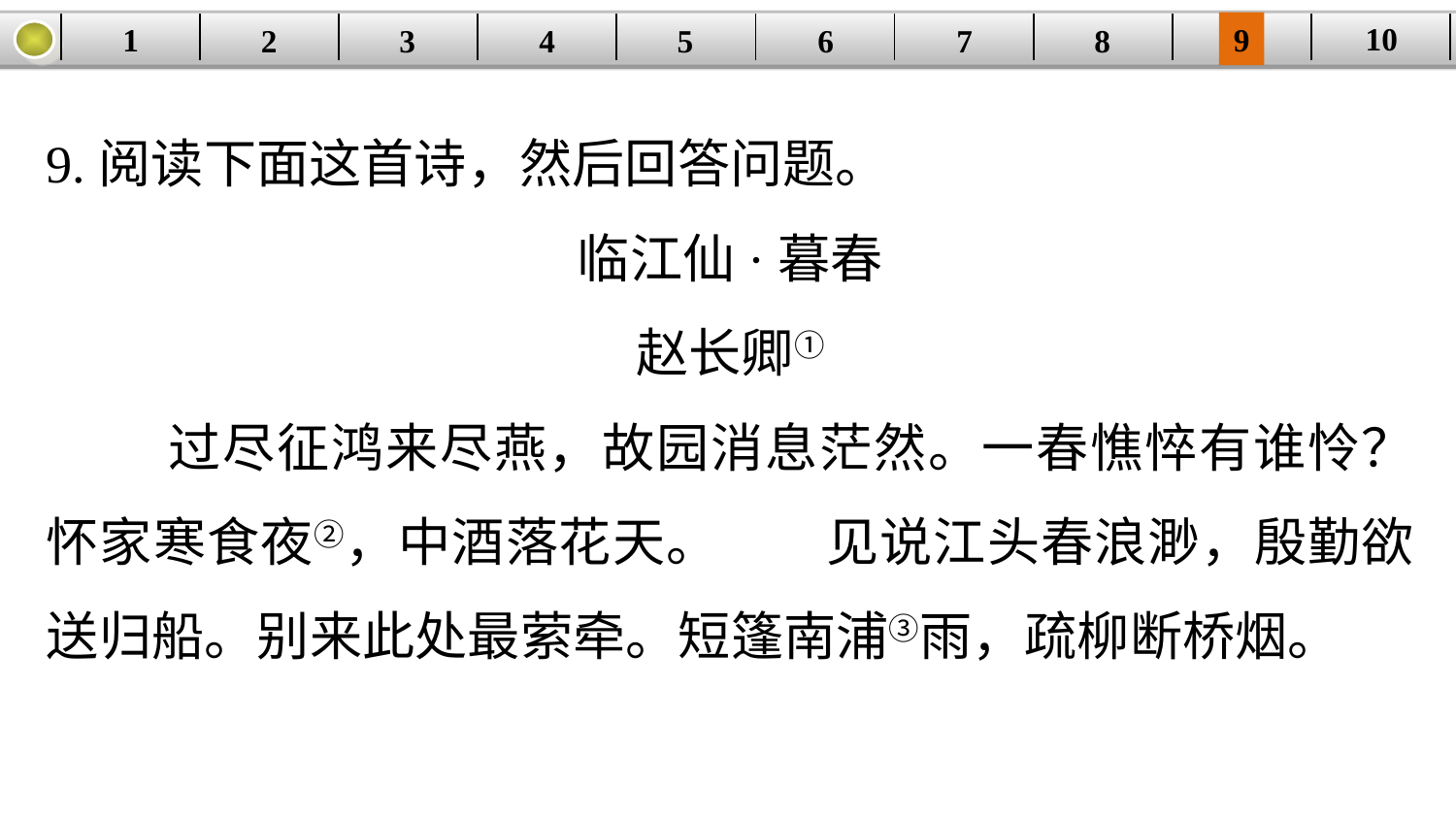

10

9
1
3
4
5
6
8
2
|  |  |  |  |  |  |  |  |  |  |
| --- | --- | --- | --- | --- | --- | --- | --- | --- | --- |
7

9.阅读下面这首诗，然后回答问题。
临江仙·暮春
赵长卿①
        过尽征鸿来尽燕，故园消息茫然。一春憔悴有谁怜？怀家寒食夜②，中酒落花天。　　见说江头春浪渺，殷勤欲送归船。别来此处最萦牵。短篷南浦③雨，疏柳断桥烟。